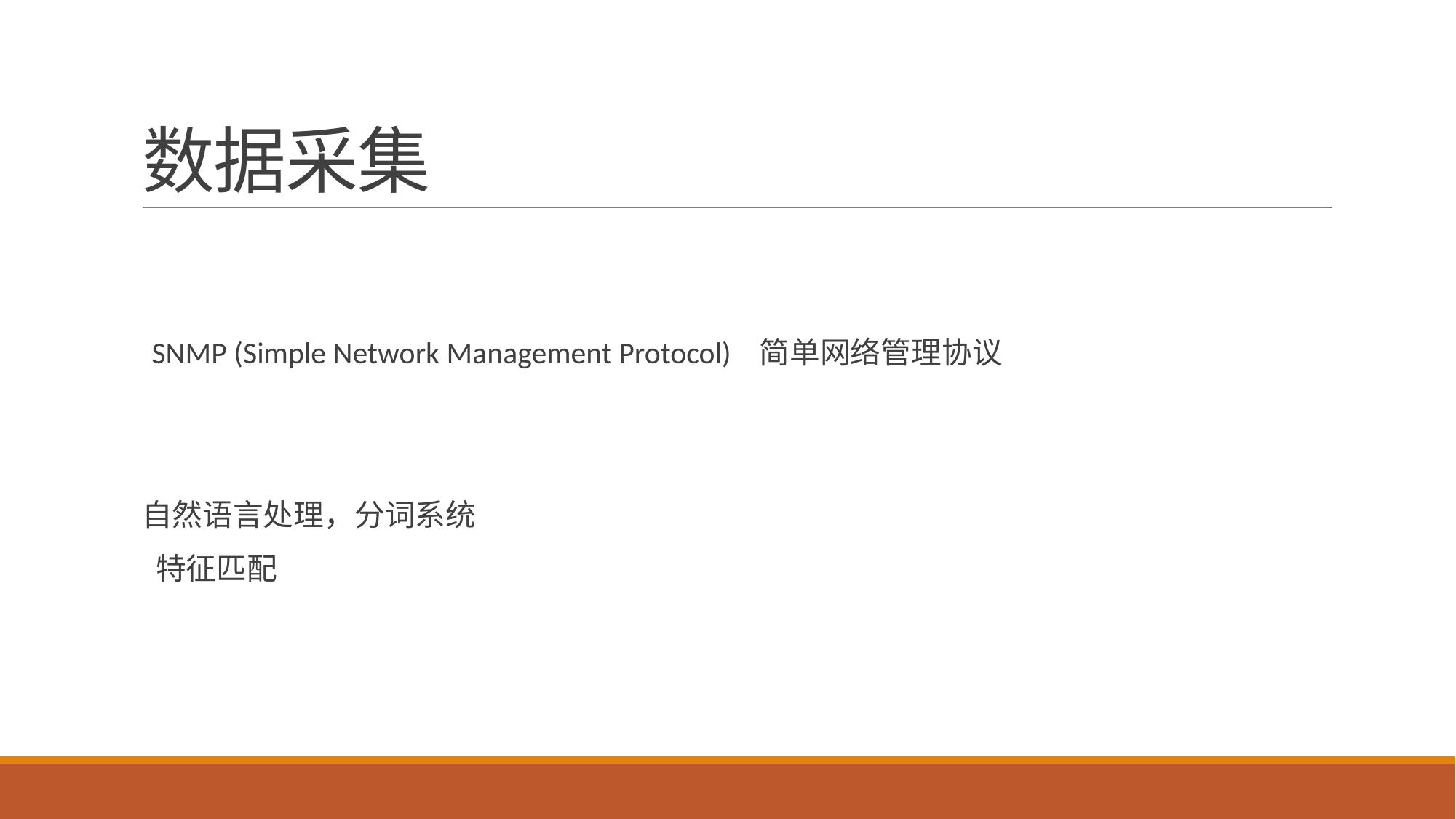

# 数据采集

   SNMP (Simple Network Management Protocol)   简单网络管理协议

自然语言处理，分词系统
 特征匹配